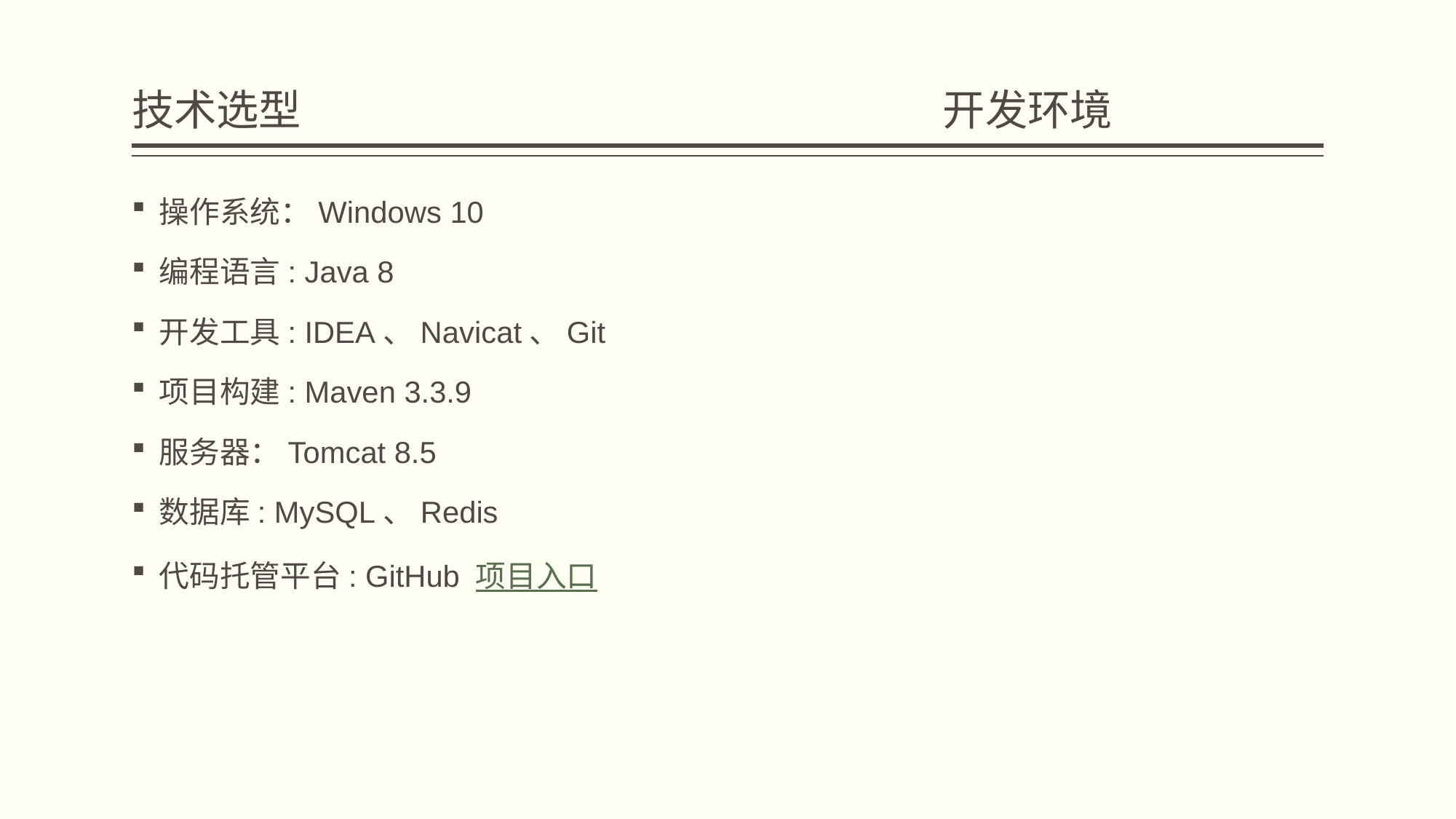

# 技术选型                                                                    开发环境
操作系统：Windows 10
编程语言: Java 8
开发工具: IDEA、Navicat、Git
项目构建: Maven 3.3.9
服务器：Tomcat 8.5
数据库: MySQL、Redis
代码托管平台: GitHub 项目入口